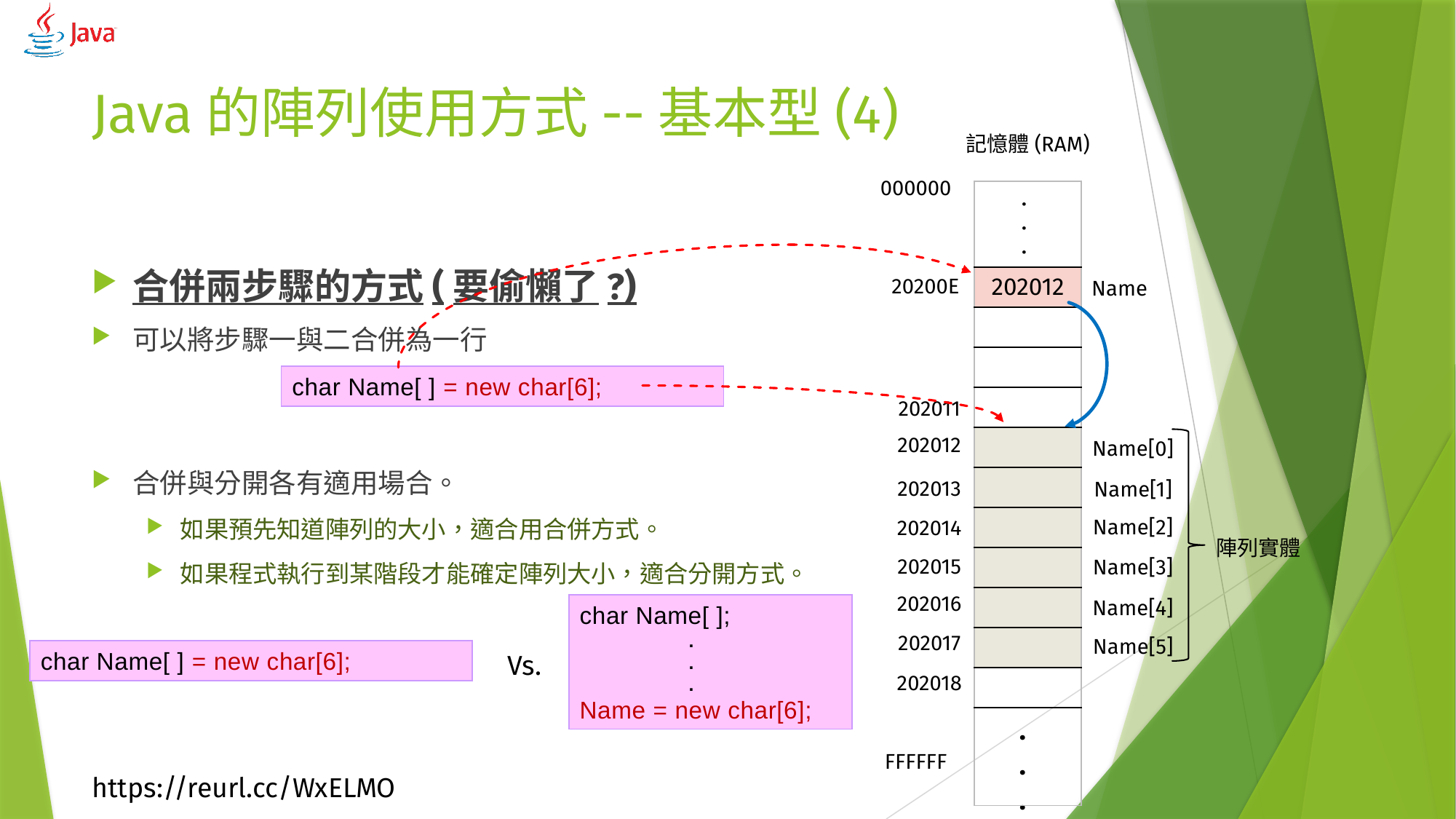

# Java的陣列使用方式--基本型(4)
記憶體(RAM)
000000
| ． ． ． |
| --- |
| 202012 |
|  |
|  |
|  |
|  |
|  |
|  |
|  |
|  |
|  |
|  |
| ． ． ． |

合併兩步驟的方式(要偷懶了?)
可以將步驟一與二合併為一行

合併與分開各有適用場合。
如果預先知道陣列的大小，適合用合併方式。
如果程式執行到某階段才能確定陣列大小，適合分開方式。

20200E
Name

char Name[ ] = new char[6];

202011
202012
Name[0]

202013
Name[1]
Name[2]
202014
陣列實體
202015
Name[3]
202016
Name[4]
char Name[ ];
	.
	.
	.
Name = new char[6];
202017
Name[5]
char Name[ ] = new char[6];
Vs.
202018
FFFFFF